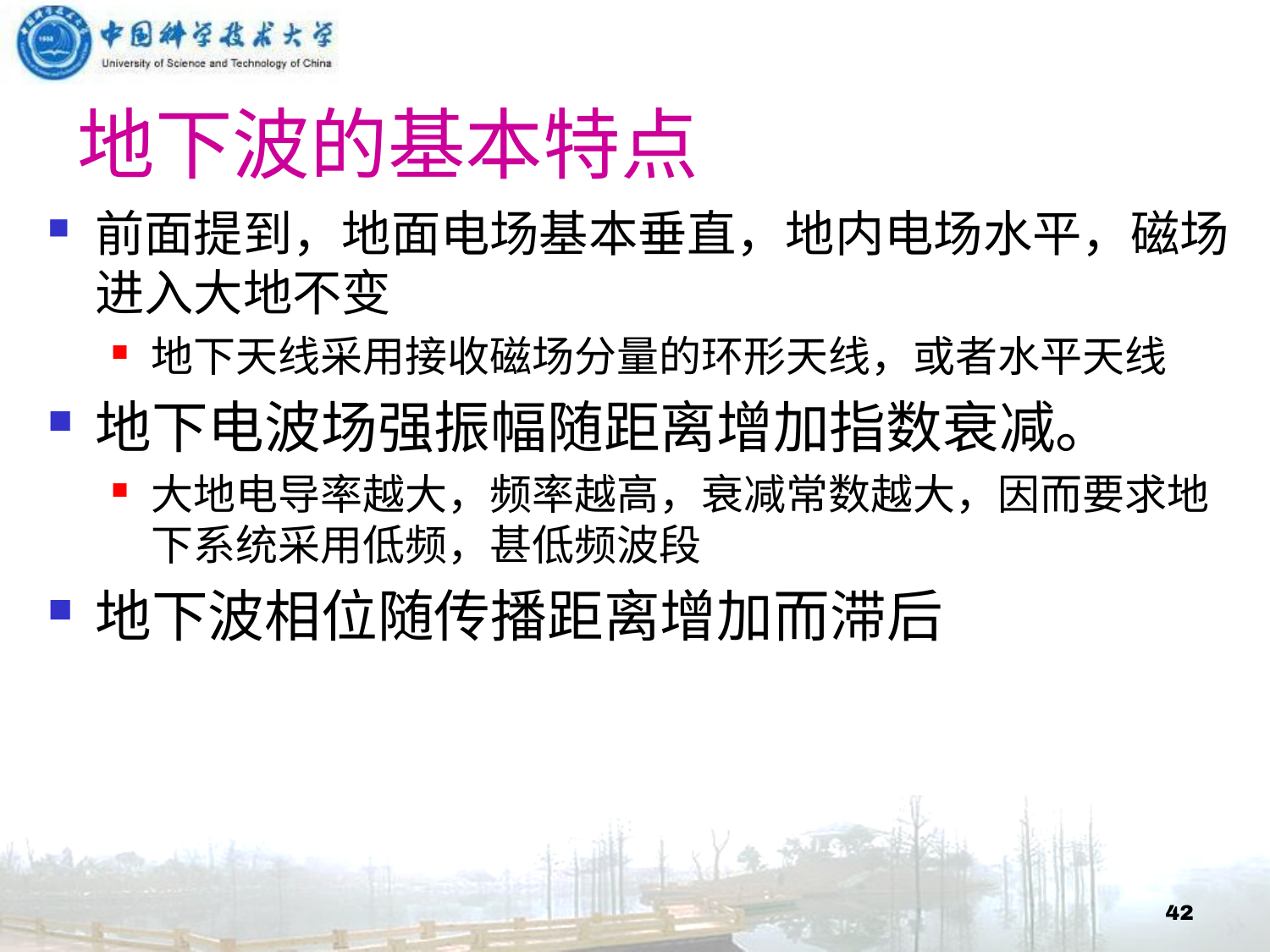

#
地下波的基本特点
前面提到，地面电场基本垂直，地内电场水平，磁场进入大地不变
地下天线采用接收磁场分量的环形天线，或者水平天线
地下电波场强振幅随距离增加指数衰减。
大地电导率越大，频率越高，衰减常数越大，因而要求地下系统采用低频，甚低频波段
地下波相位随传播距离增加而滞后
42